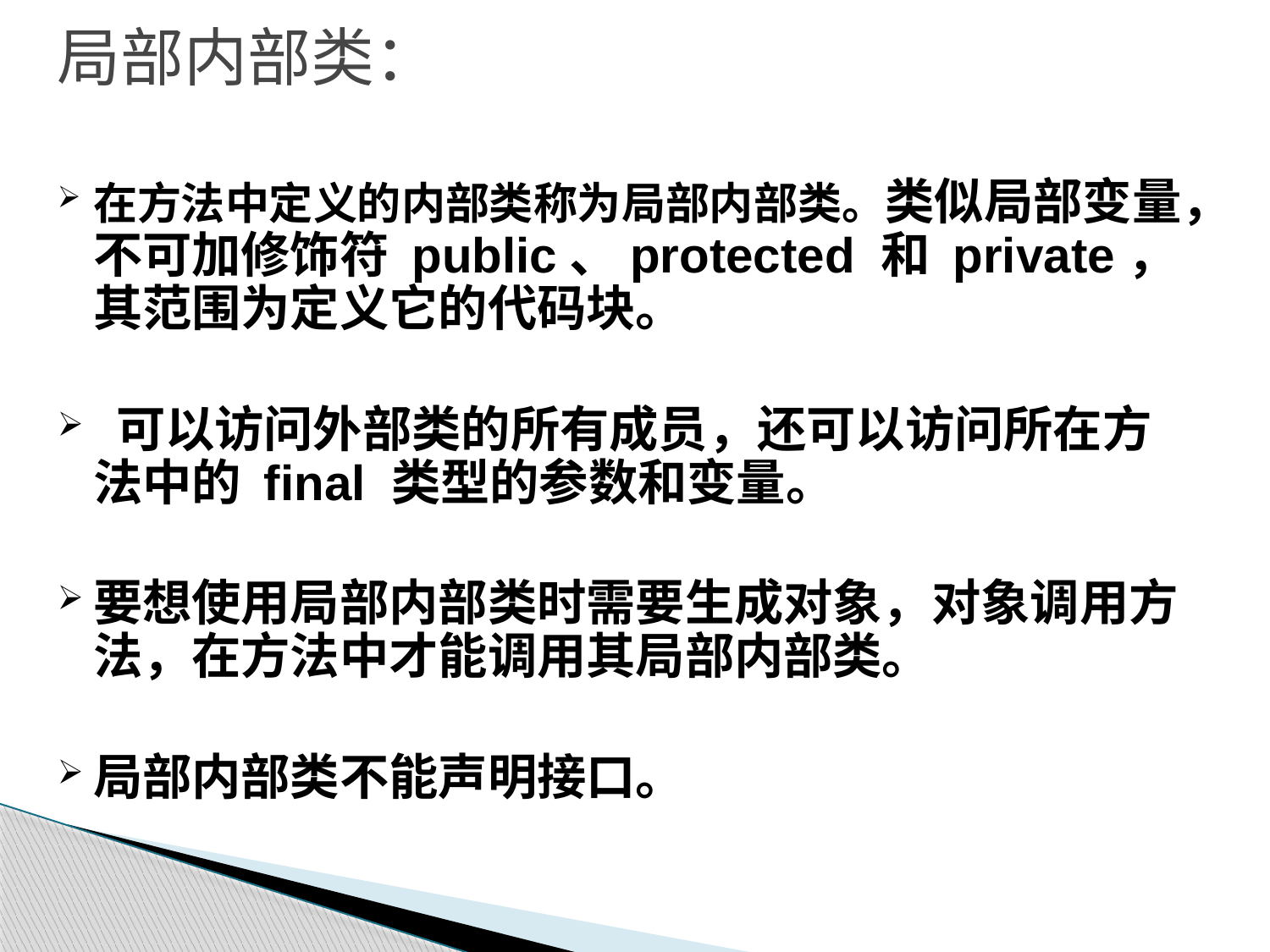

局部内部类：

在方法中定义的内部类称为局部内部类。类似局部变量，不可加修饰符 public、protected 和 private，其范围为定义它的代码块。

 可以访问外部类的所有成员，还可以访问所在方   法中的 final 类型的参数和变量。

要想使用局部内部类时需要生成对象，对象调用方法，在方法中才能调用其局部内部类。

局部内部类不能声明接口。